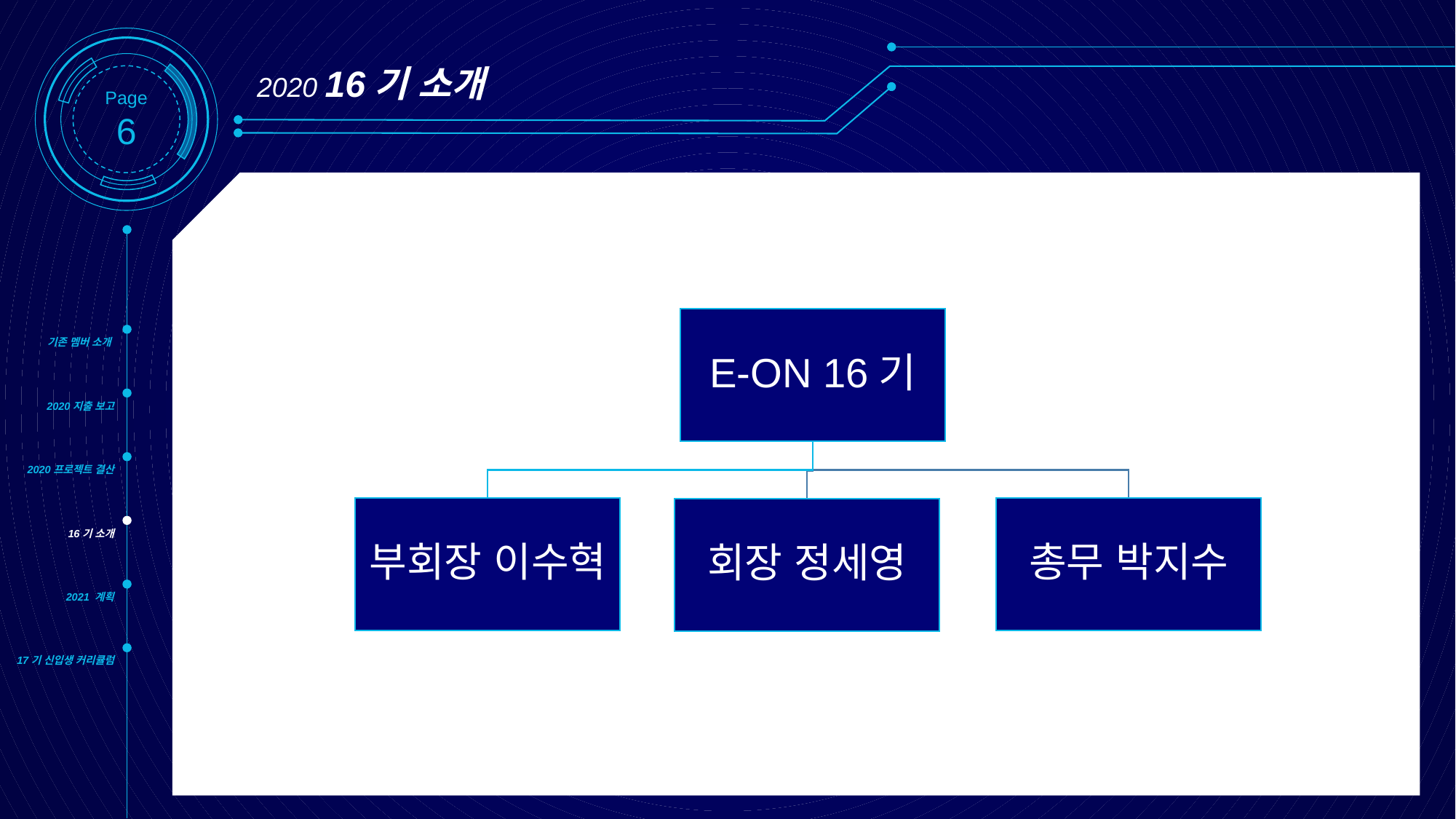

Page6
2020 16기 소개

E-ON 16기
부회장 이수혁
회장 정세영
총무 박지수
기존 멤버 소개
2020지출 보고
2020프로젝트 결산
16기 소개
2021 계획
17기 신입생 커리큘럼